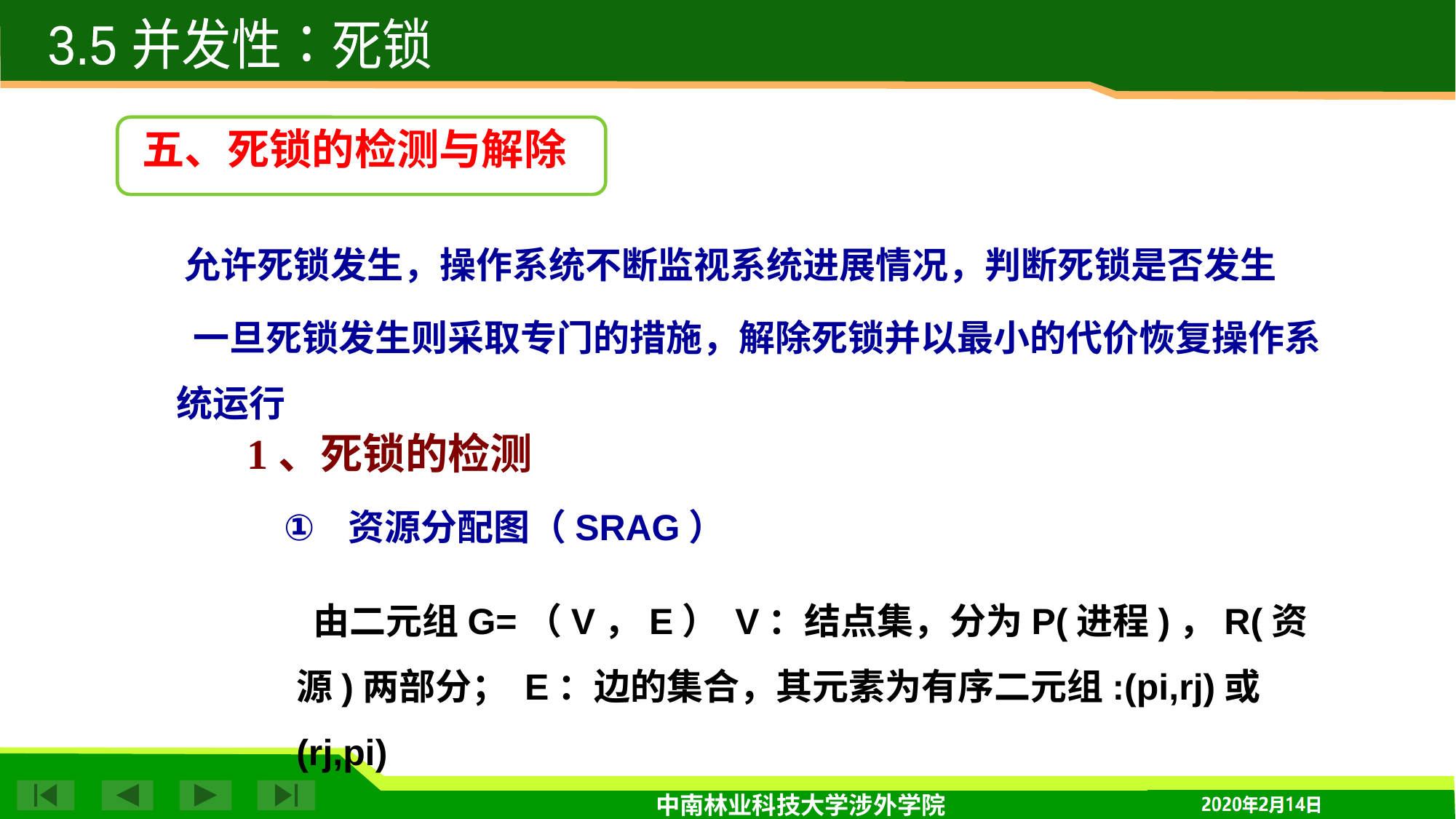

3.5 并发性：死锁

五、死锁的检测与解除
     允许死锁发生，操作系统不断监视系统进展情况，判断死锁是否发生
      一旦死锁发生则采取专门的措施，解除死锁并以最小的代价恢复操作系统运行
1、死锁的检测
资源分配图（SRAG）
      由二元组G=（V，E） V：结点集，分为P(进程)，R(资源)两部分； E：边的集合，其元素为有序二元组:(pi,rj)或(rj,pi)